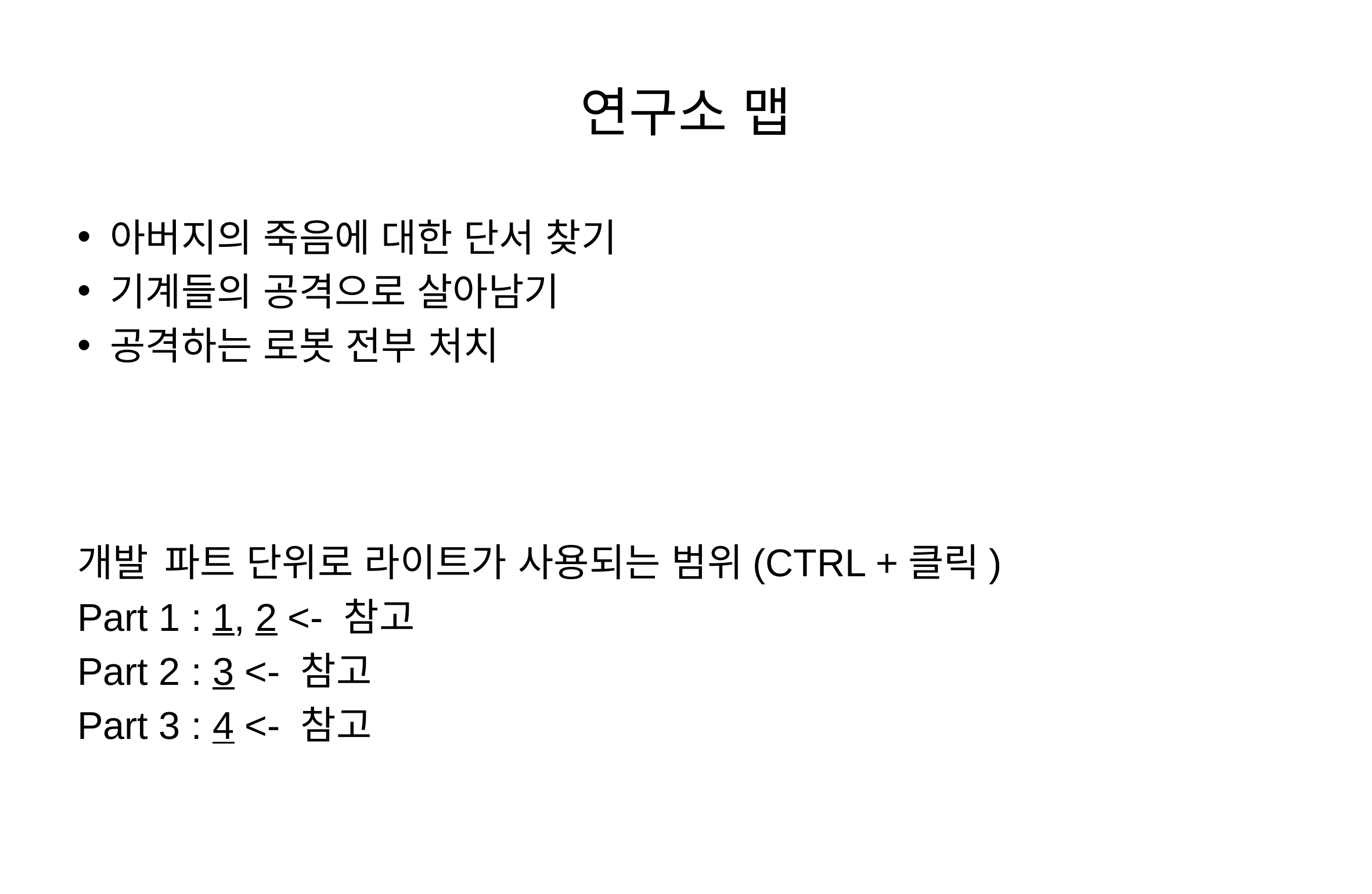

# 연구소 맵
아버지의 죽음에 대한 단서 찾기
기계들의 공격으로 살아남기
공격하는 로봇 전부 처치

개발 	파트 단위로 라이트가 사용되는 범위(CTRL +클릭)
Part 1 : 1, 2 <- 참고
Part 2 : 3 <- 참고
Part 3 : 4 <- 참고